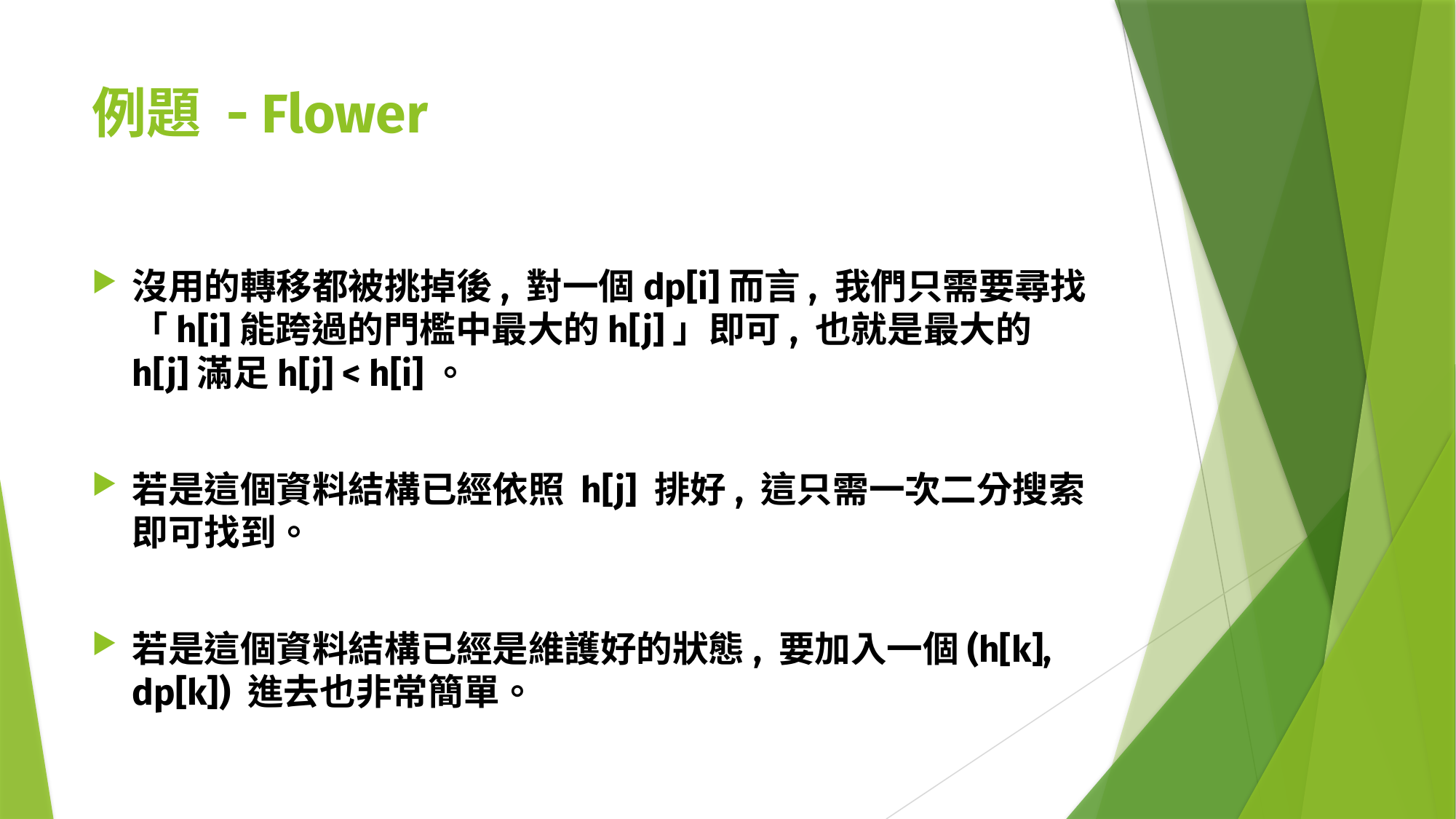

# 例題 - Flower
沒用的轉移都被挑掉後, 對一個dp[i]而言, 我們只需要尋找「h[i]能跨過的門檻中最大的h[j]」即可, 也就是最大的h[j]滿足h[j] < h[i]。

若是這個資料結構已經依照 h[j] 排好, 這只需一次二分搜索即可找到。

若是這個資料結構已經是維護好的狀態, 要加入一個(h[k], dp[k]) 進去也非常簡單。